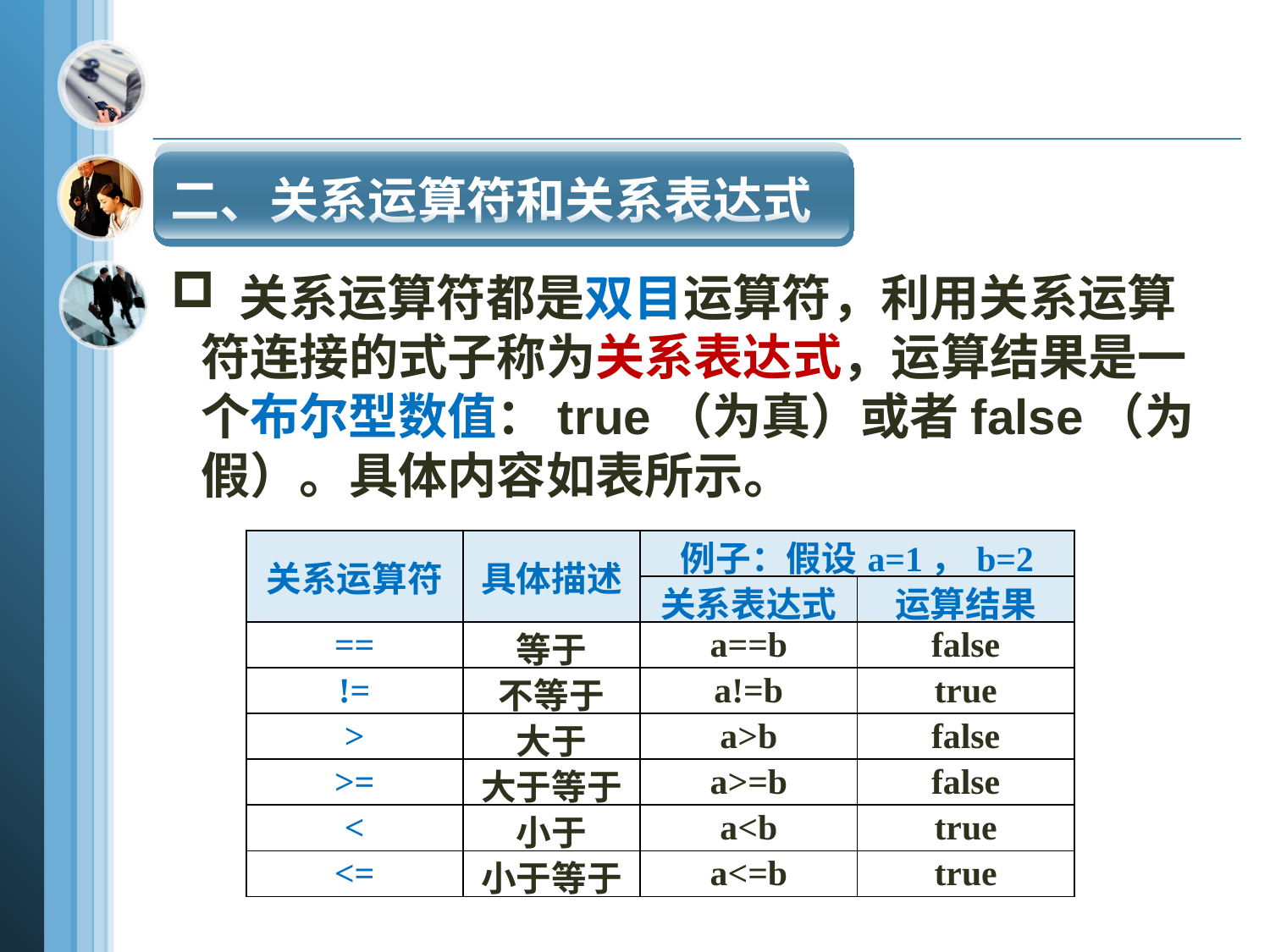

二、关系运算符和关系表达式
 关系运算符都是双目运算符，利用关系运算符连接的式子称为关系表达式，运算结果是一个布尔型数值：true（为真）或者false（为假）。具体内容如表所示。
| 关系运算符 | 具体描述 | 例子：假设a=1，b=2 |  |
| --- | --- | --- | --- |
|  |  | 关系表达式 | 运算结果 |
| == | 等于 | a==b | false |
| != | 不等于 | a!=b | true |
| > | 大于 | a>b | false |
| >= | 大于等于 | a>=b | false |
| < | 小于 | a<b | true |
| <= | 小于等于 | a<=b | true |